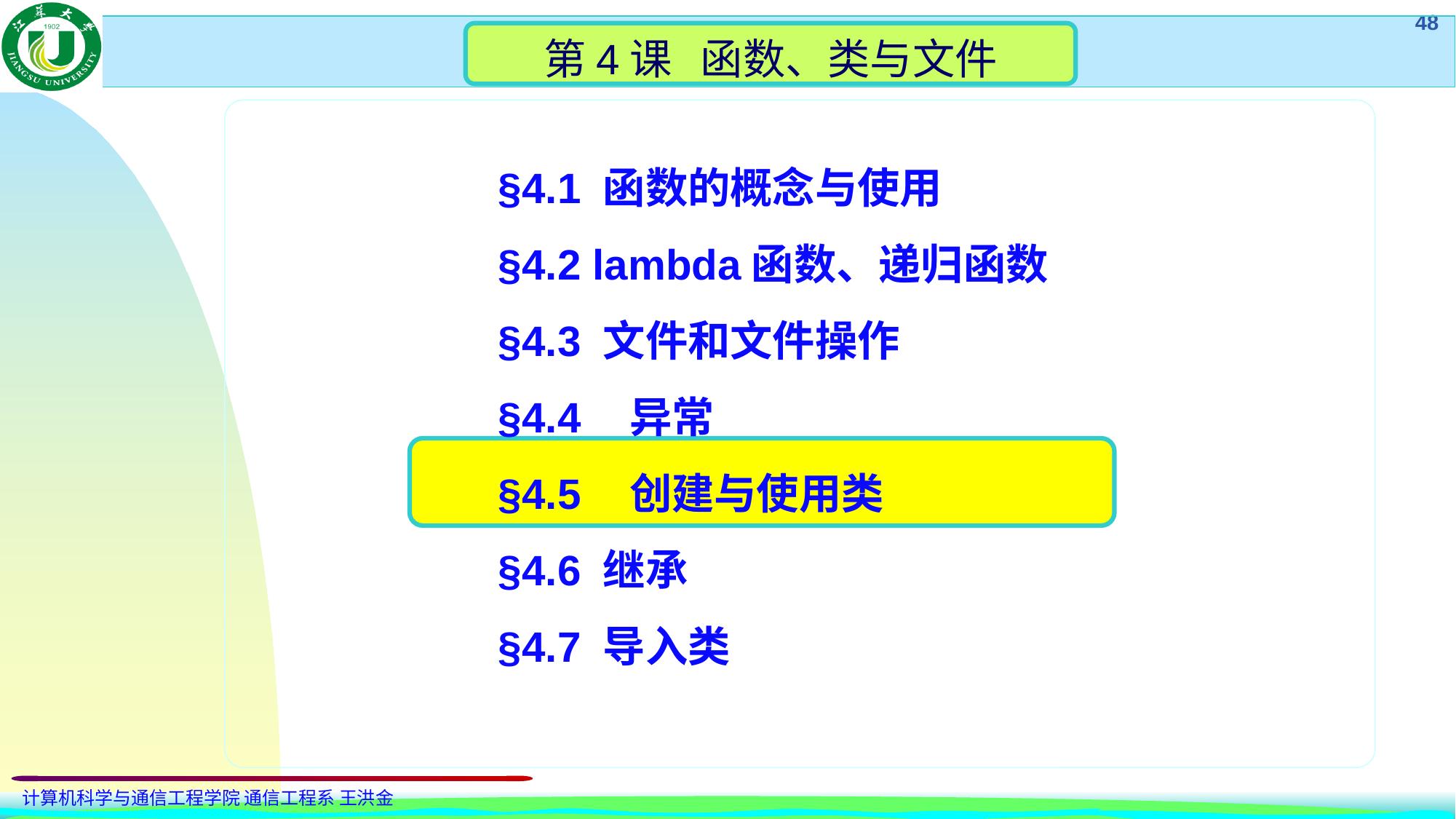

第4课   函数、类与文件

§4.1 函数的概念与使用
§4.2 lambda函数、递归函数
§4.3 文件和文件操作
§4.4	 异常
§4.5	 创建与使用类
§4.6 继承
§4.7 导入类